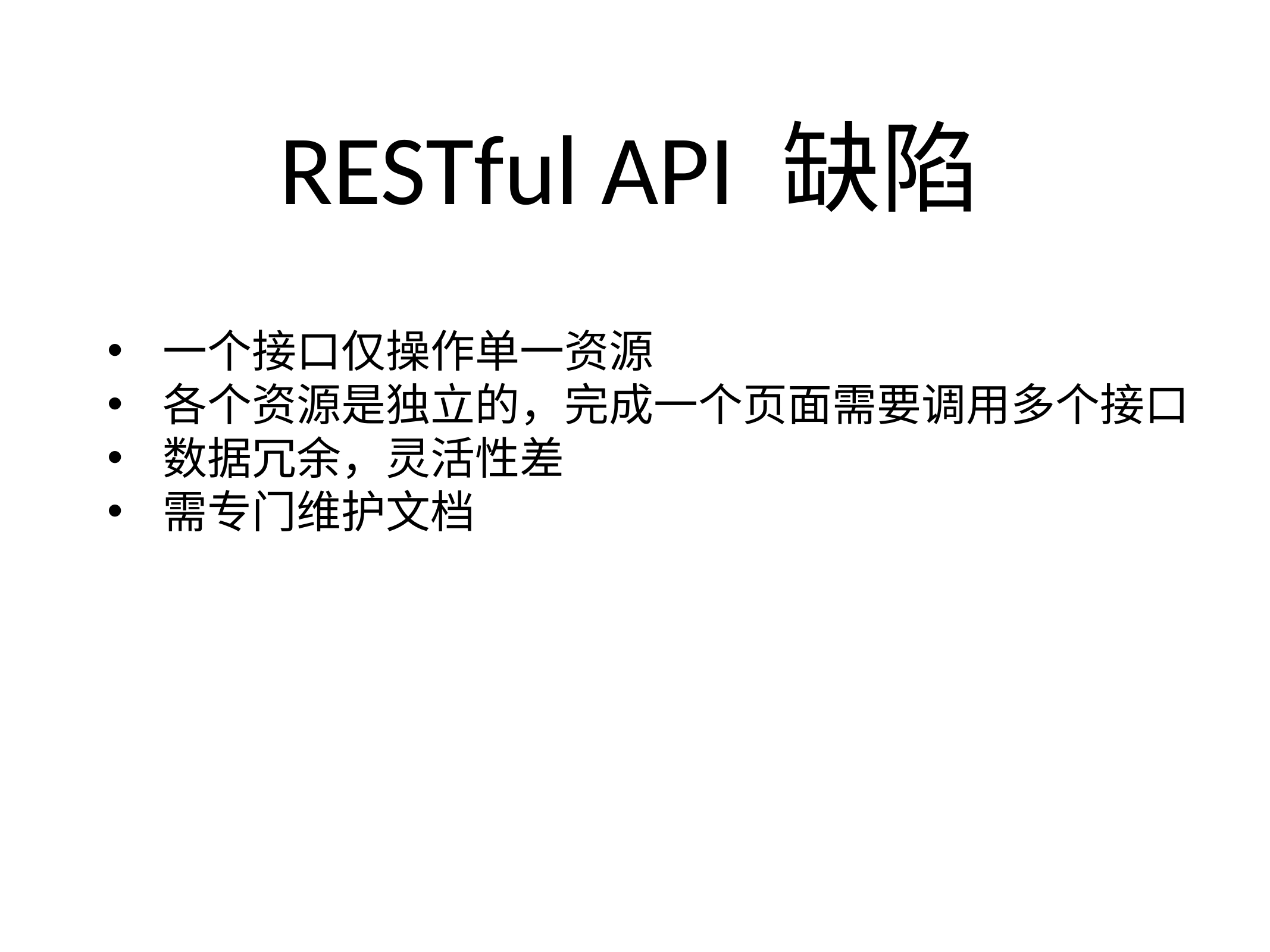

RESTful API 缺陷
一个接口仅操作单一资源
各个资源是独立的，完成一个页面需要调用多个接口
数据冗余，灵活性差
需专门维护文档